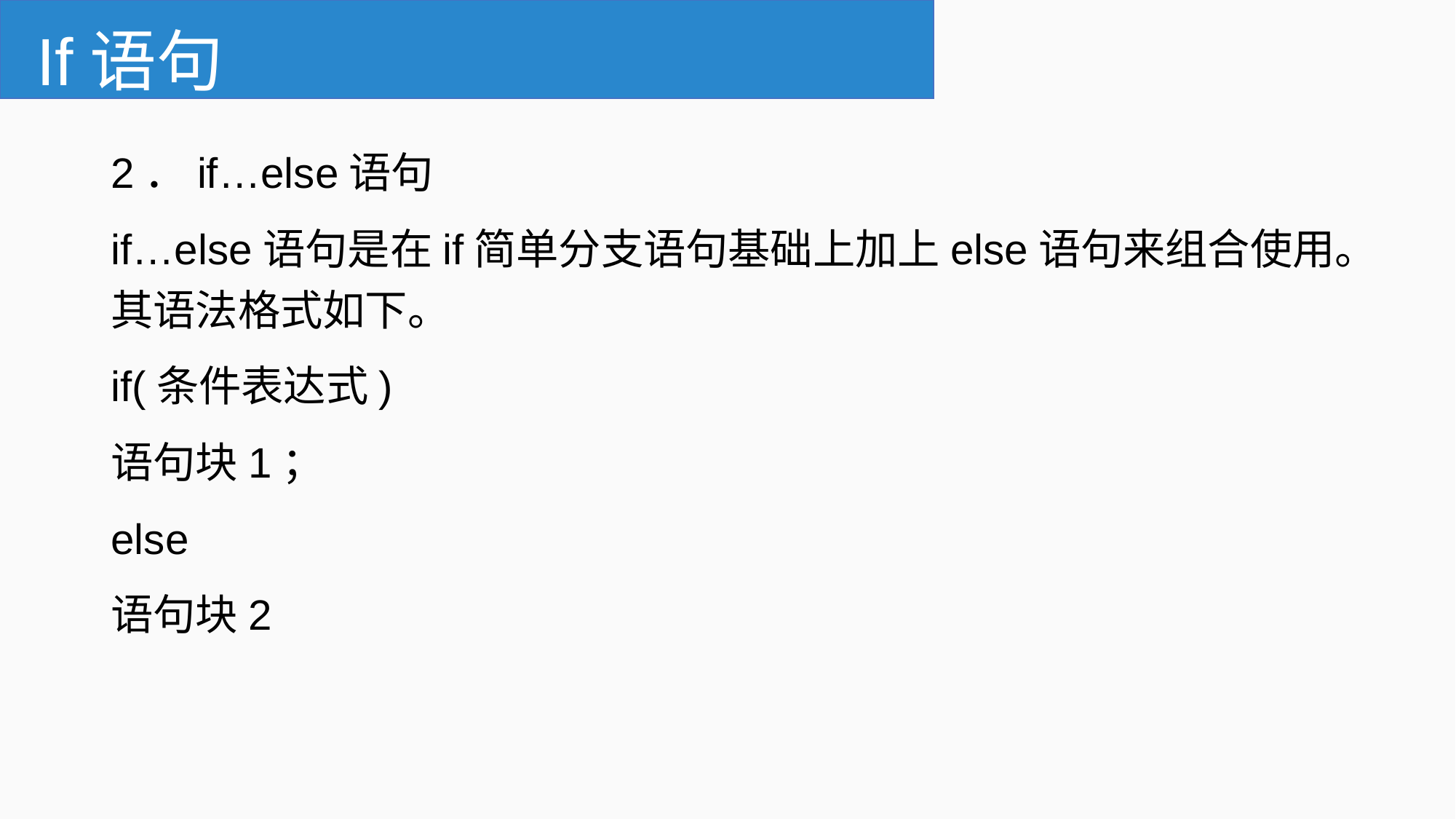

# If语句
2．if…else语句
if…else语句是在if简单分支语句基础上加上else语句来组合使用。其语法格式如下。
if(条件表达式)
语句块1；
else
语句块2